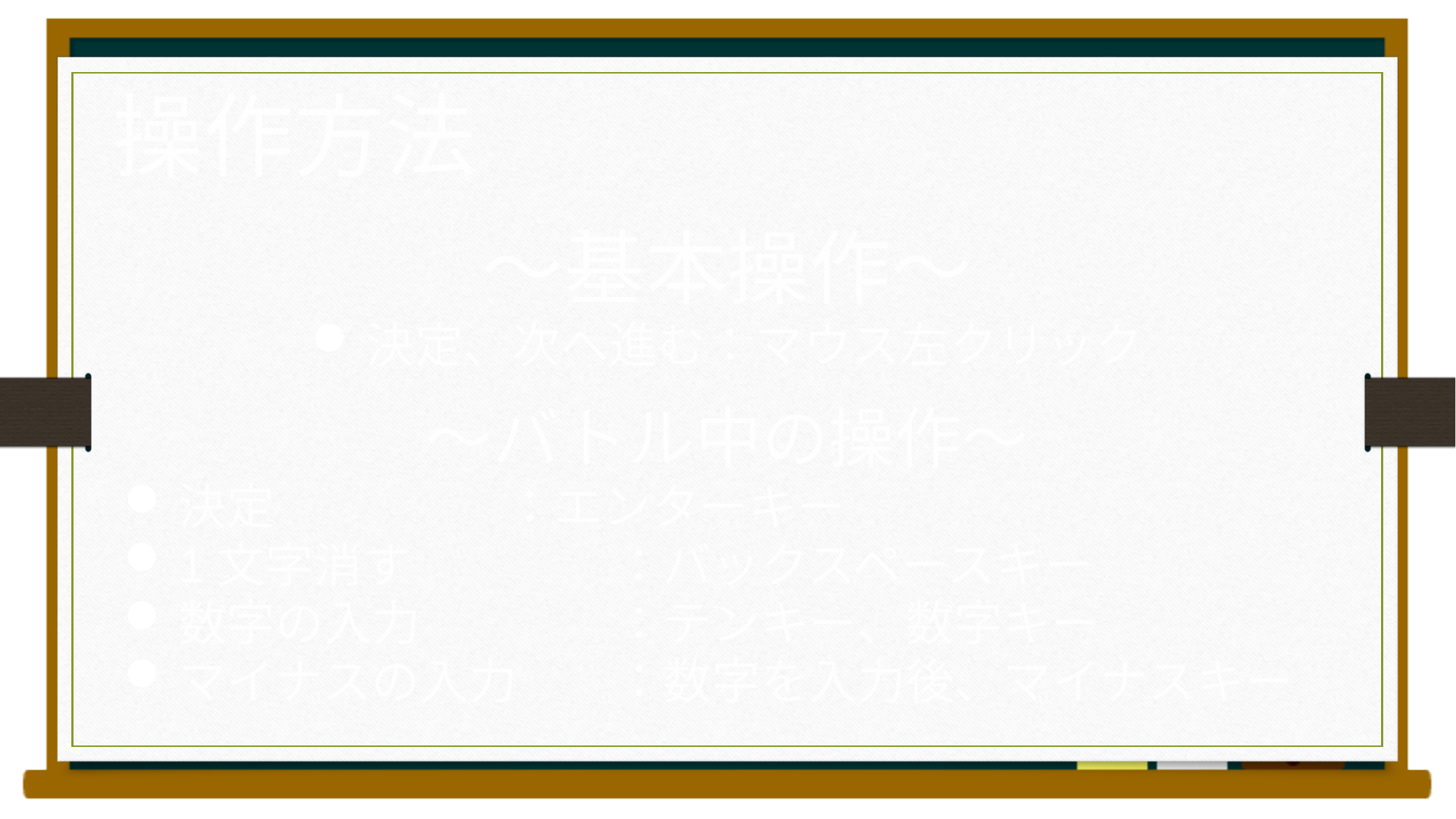

# 操作方法
～基本操作～
決定、次へ進む：マウス左クリック
～バトル中の操作～
決定			：エンターキー
1文字消す		：バックスペースキー
数字の入力		：テンキー、数字キー
マイナスの入力	：数字を入力後、マイナスキー